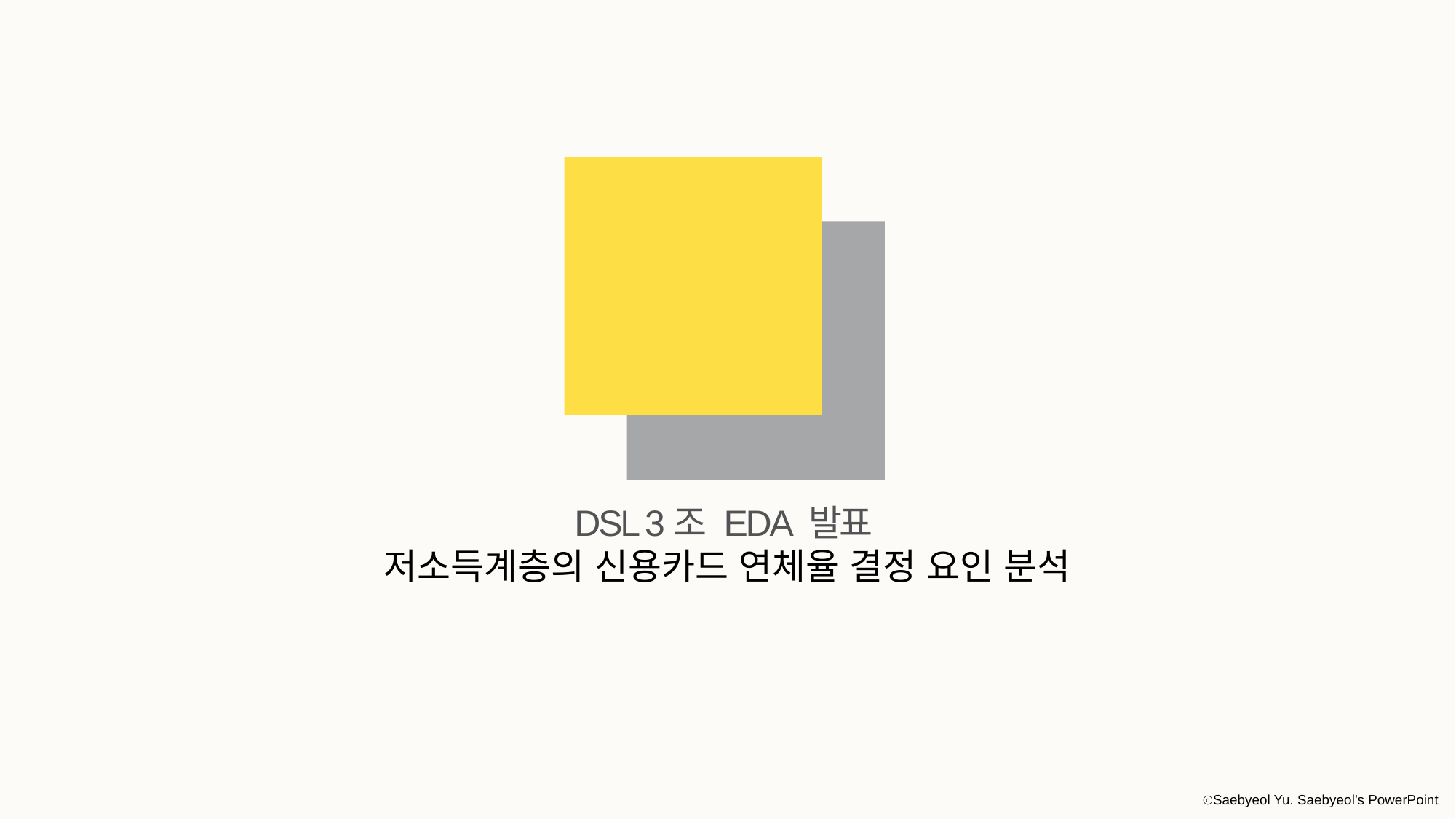

DSL 3조 EDA 발표
저소득계층의 신용카드 연체율 결정 요인 분석